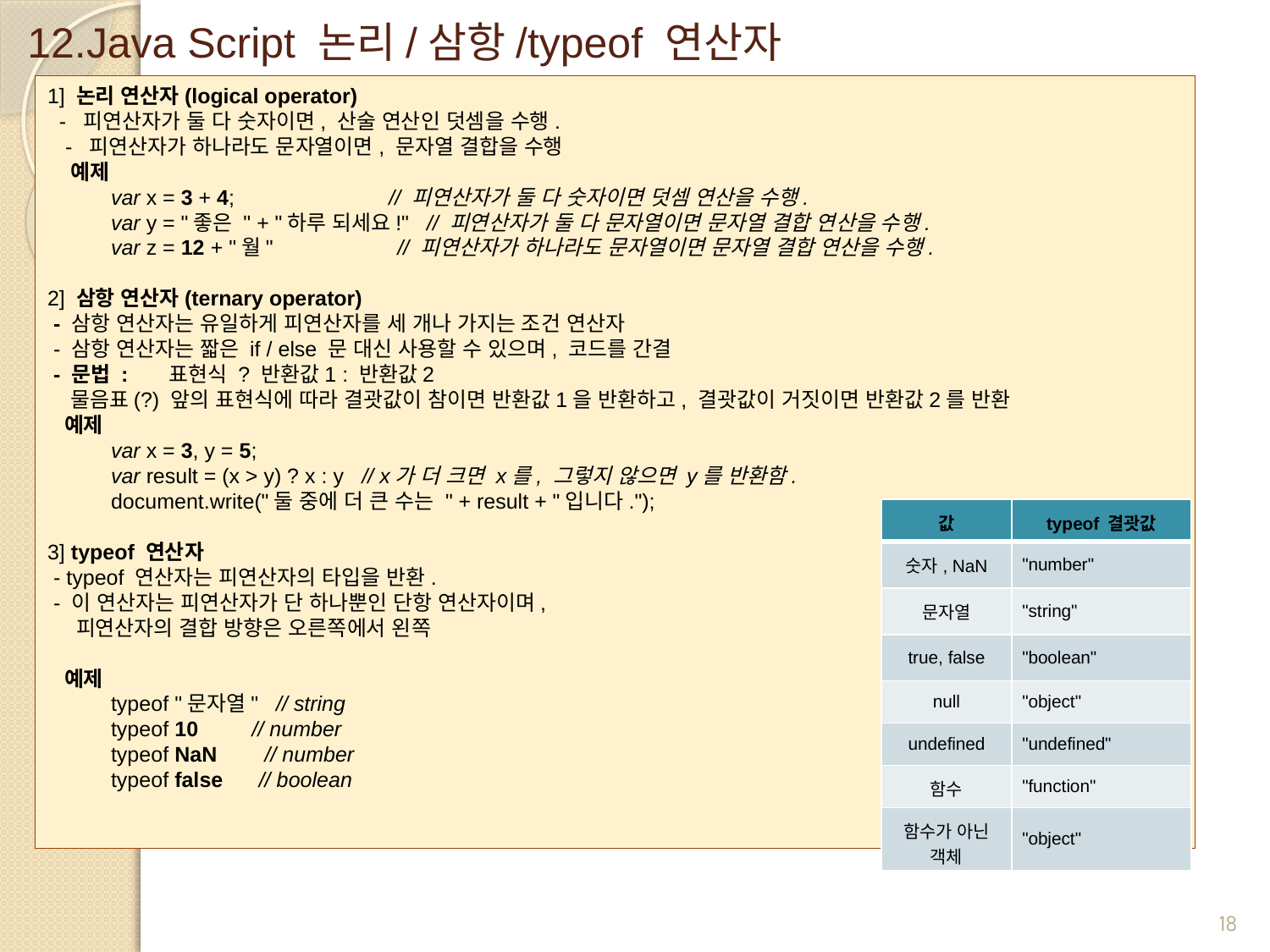

# 12.Java Script 논리/삼항/typeof 연산자
1] 논리 연산자(logical operator)
  -  피연산자가 둘 다 숫자이면, 산술 연산인 덧셈을 수행.
   -  피연산자가 하나라도 문자열이면, 문자열 결합을 수행
   예제
var x = 3 + 4;                          // 피연산자가 둘 다 숫자이면 덧셈 연산을 수행.
var y = "좋은 " + "하루 되세요!"   // 피연산자가 둘 다 문자열이면 문자열 결합 연산을 수행.
var z = 12 + "월"                     // 피연산자가 하나라도 문자열이면 문자열 결합 연산을 수행.

2] 삼항 연산자(ternary operator)
 - 삼항 연산자는 유일하게 피연산자를 세 개나 가지는 조건 연산자
 - 삼항 연산자는 짧은 if / else 문 대신 사용할 수 있으며, 코드를 간결
 - 문법 :      표현식 ? 반환값1 : 반환값2
   물음표(?) 앞의 표현식에 따라 결괏값이 참이면 반환값1을 반환하고, 결괏값이 거짓이면 반환값2를 반환
  예제
var x = 3, y = 5;
var result = (x > y) ? x : y   // x가 더 크면 x를, 그렇지 않으면 y를 반환함.
document.write("둘 중에 더 큰 수는 " + result + "입니다.");

3] typeof 연산자
 - typeof 연산자는 피연산자의 타입을 반환.
 - 이 연산자는 피연산자가 단 하나뿐인 단항 연산자이며,
    피연산자의 결합 방향은 오른쪽에서 왼쪽

  예제
typeof "문자열"   // string
typeof 10         // number
typeof NaN        // number
typeof false      // boolean

| 값 | typeof 결괏값 |
| --- | --- |
| 숫자, NaN | "number" |
| 문자열 | "string" |
| true, false | "boolean" |
| null | "object" |
| undefined | "undefined" |
| 함수 | "function" |
| 함수가 아닌 객체 | "object" |
18